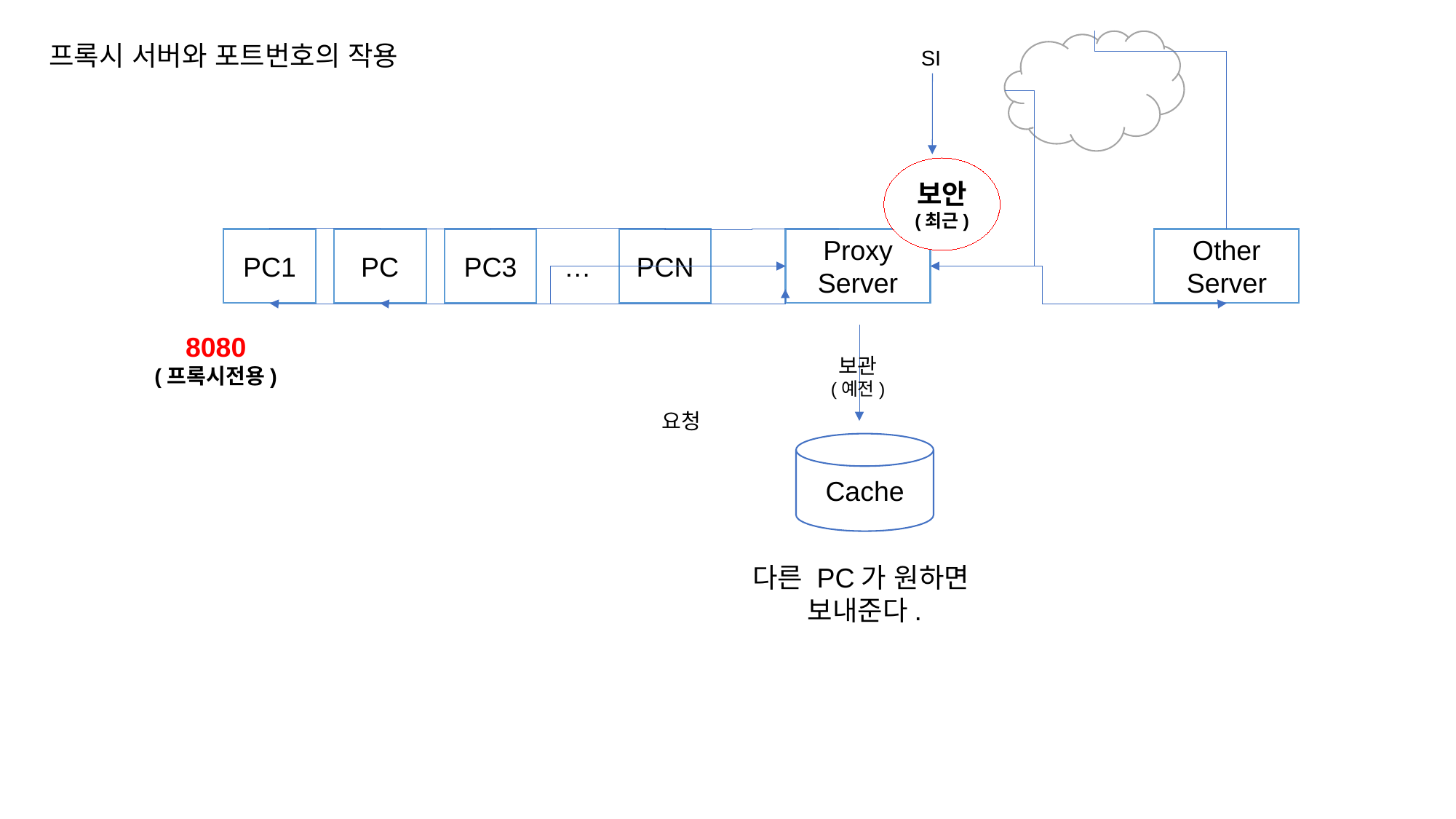

프록시 서버와 포트번호의 작용
SI
보안 (최근)
Other
Server
Proxy
Server
PCN
PC3
PC
PC1
…
8080
(프록시전용)
보관
(예전)
요청
Cache
다른 PC가 원하면
보내준다.